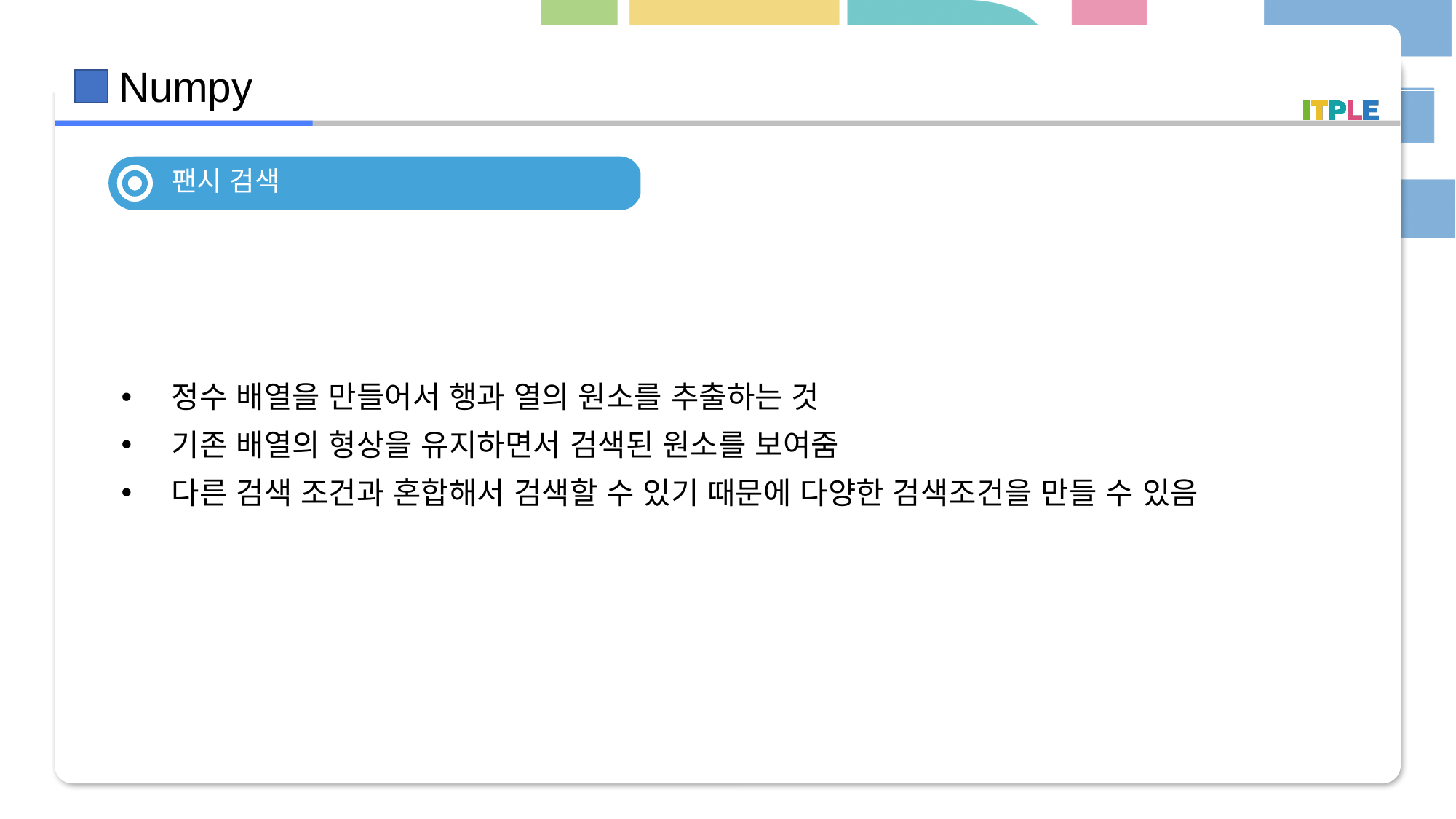

팬시 검색
정수 배열을 만들어서 행과 열의 원소를 추출하는 것
기존 배열의 형상을 유지하면서 검색된 원소를 보여줌
다른 검색 조건과 혼합해서 검색할 수 있기 때문에 다양한 검색조건을 만들 수 있음